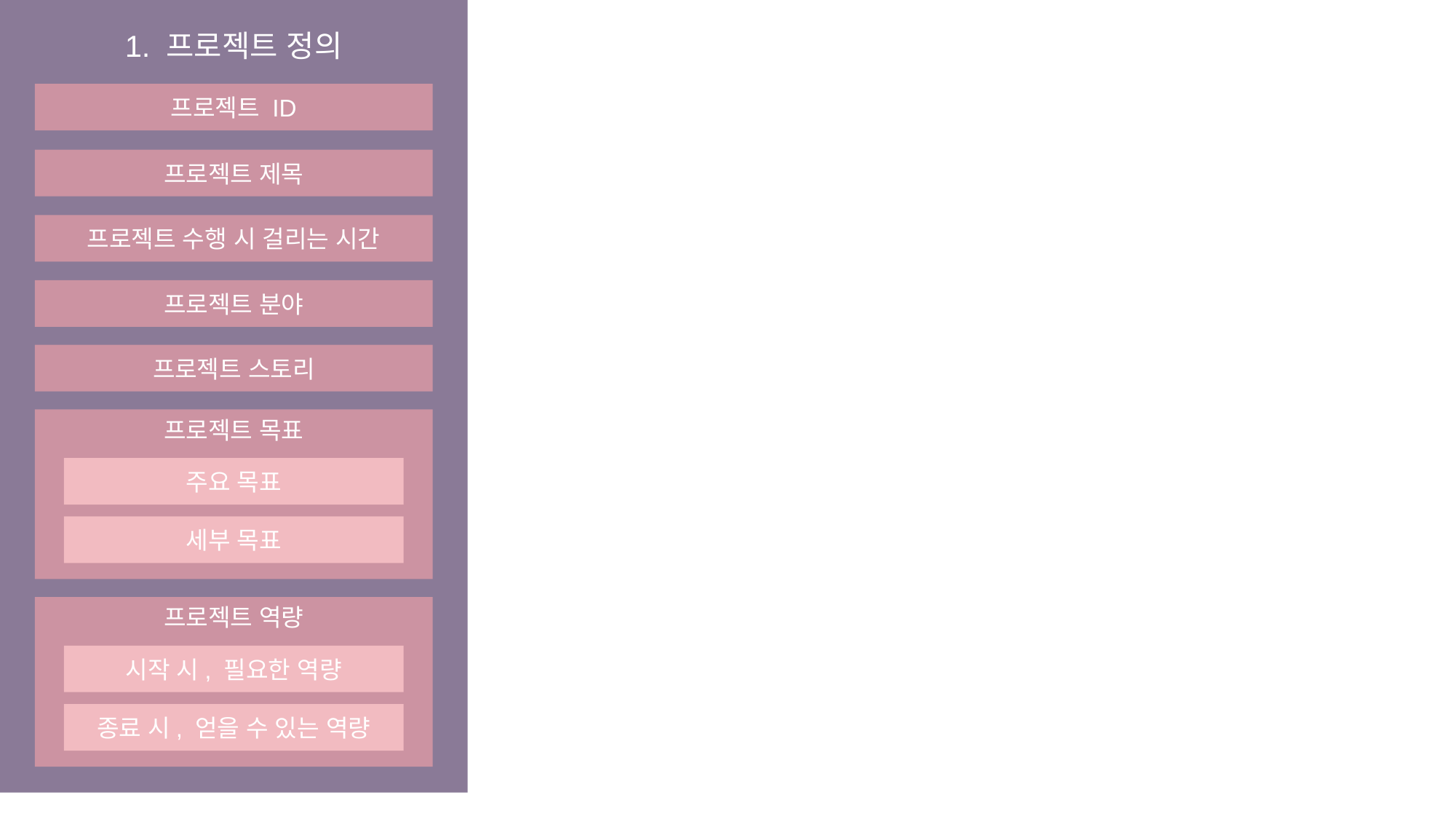

1. 프로젝트 정의
프로젝트 ID
프로젝트 제목
프로젝트 수행 시 걸리는 시간
프로젝트 분야
프로젝트 스토리
프로젝트 목표
주요 목표
세부 목표
프로젝트 역량
시작 시, 필요한 역량
종료 시, 얻을 수 있는 역량